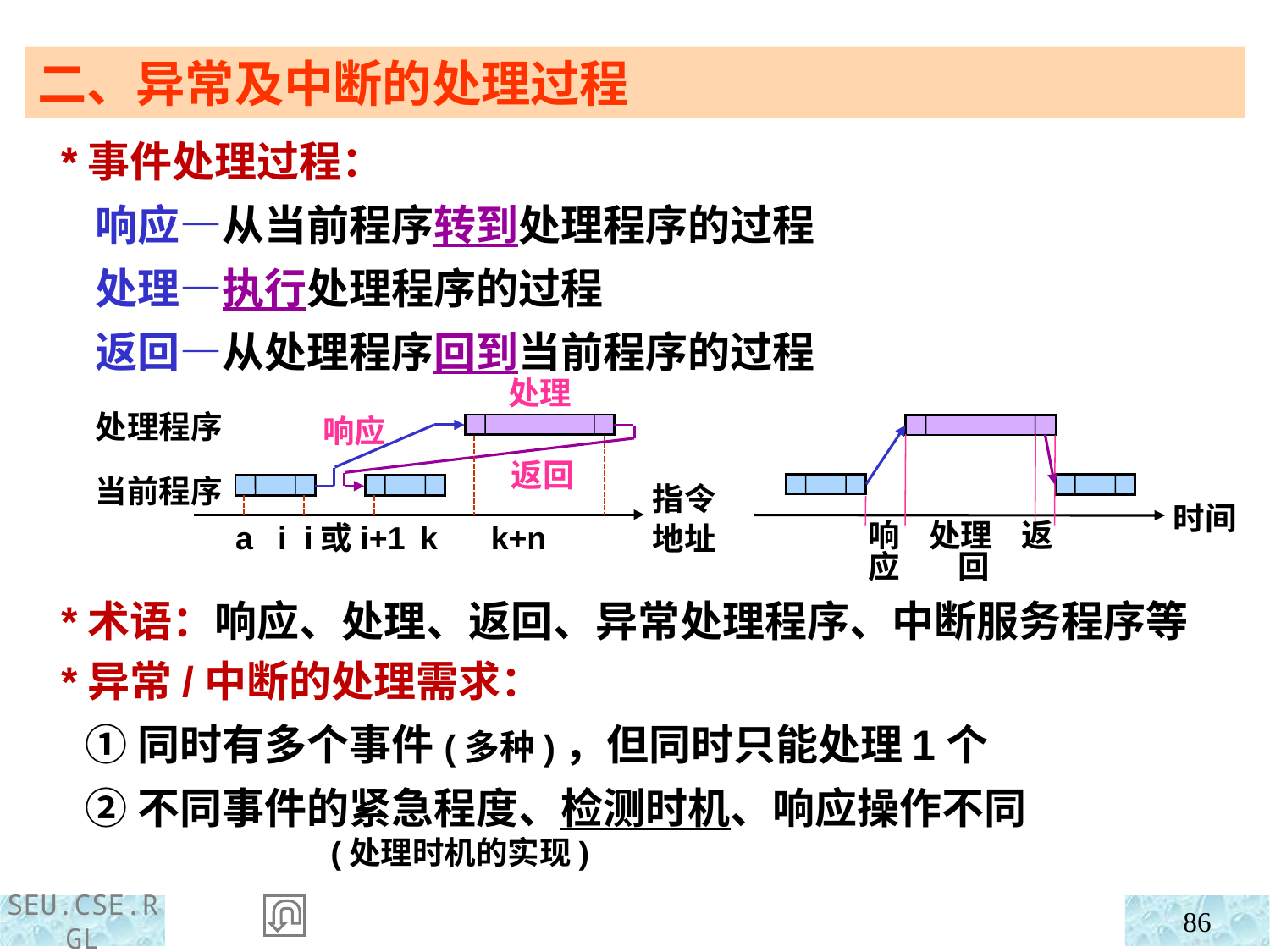

二、异常及中断的处理过程
  *事件处理过程：
     响应—从当前程序转到处理程序的过程
     处理—执行处理程序的过程
     返回—从处理程序回到当前程序的过程
处理
处理程序
当前程序
响应

返回

指令
地址
 a   i  i或i+1  k      k+n

时间
响    处理    返
应        回
  *术语：响应、处理、返回、异常处理程序、中断服务程序等
  *异常/中断的处理需求：
     ①同时有多个事件(多种)，但同时只能处理1个
     ②不同事件的紧急程度、检测时机、响应操作不同
                                 (处理时机的实现)

86